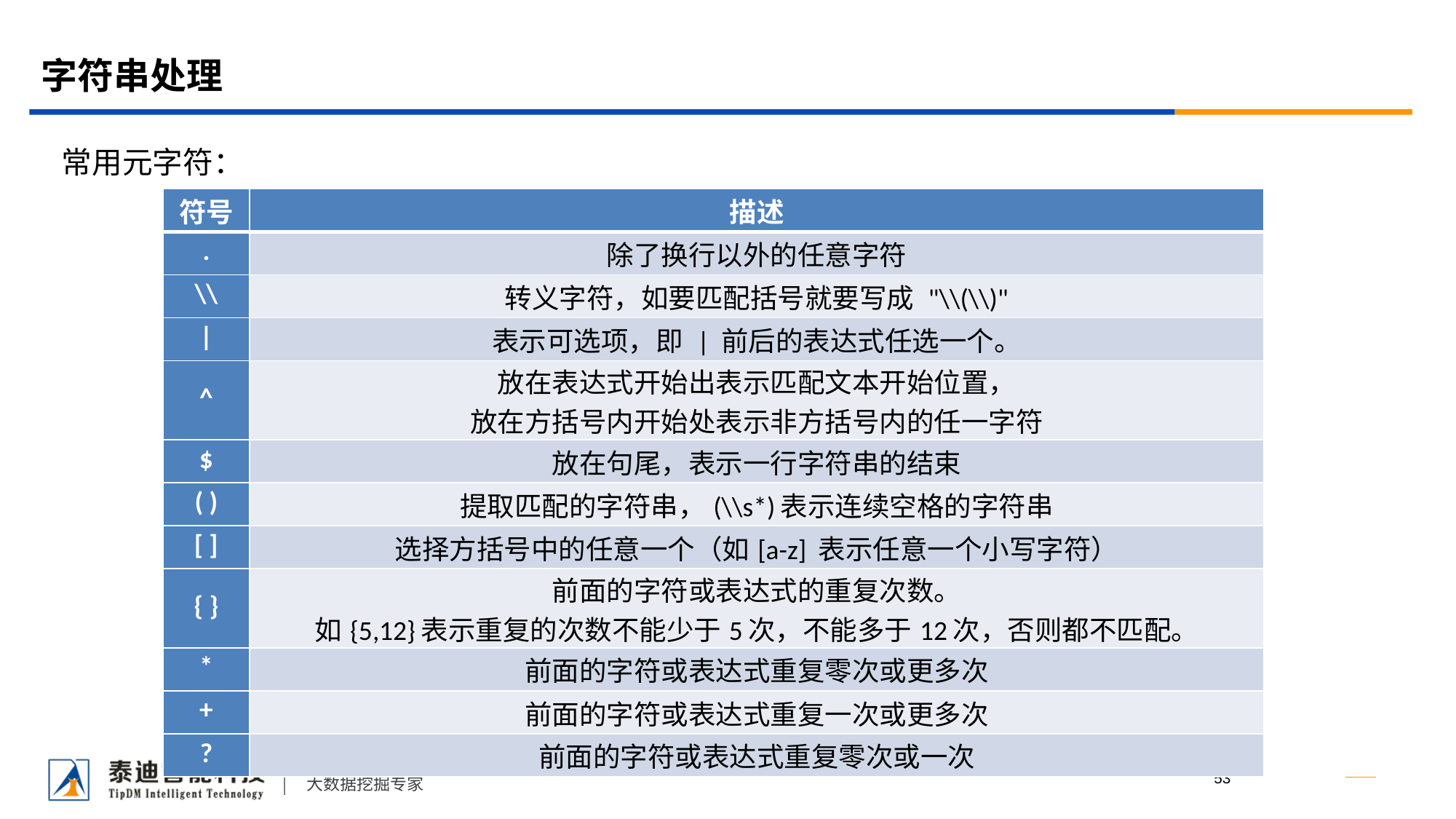

# 字符串处理
常用元字符：
| 符号 | 描述 |
| --- | --- |
| . | 除了换行以外的任意字符 |
| \\ | 转义字符，如要匹配括号就要写成 "\\(\\)" |
| | | 表示可选项，即 | 前后的表达式任选一个。 |
| ^ | 放在表达式开始出表示匹配文本开始位置， 放在方括号内开始处表示非方括号内的任一字符 |
| $ | 放在句尾，表示一行字符串的结束 |
| ( ) | 提取匹配的字符串，(\\s\*)表示连续空格的字符串 |
| [ ] | 选择方括号中的任意一个（如[a-z] 表示任意一个小写字符） |
| { } | 前面的字符或表达式的重复次数。 如{5,12}表示重复的次数不能少于5次，不能多于12次，否则都不匹配。 |
| \* | 前面的字符或表达式重复零次或更多次 |
| + | 前面的字符或表达式重复一次或更多次 |
| ? | 前面的字符或表达式重复零次或一次 |